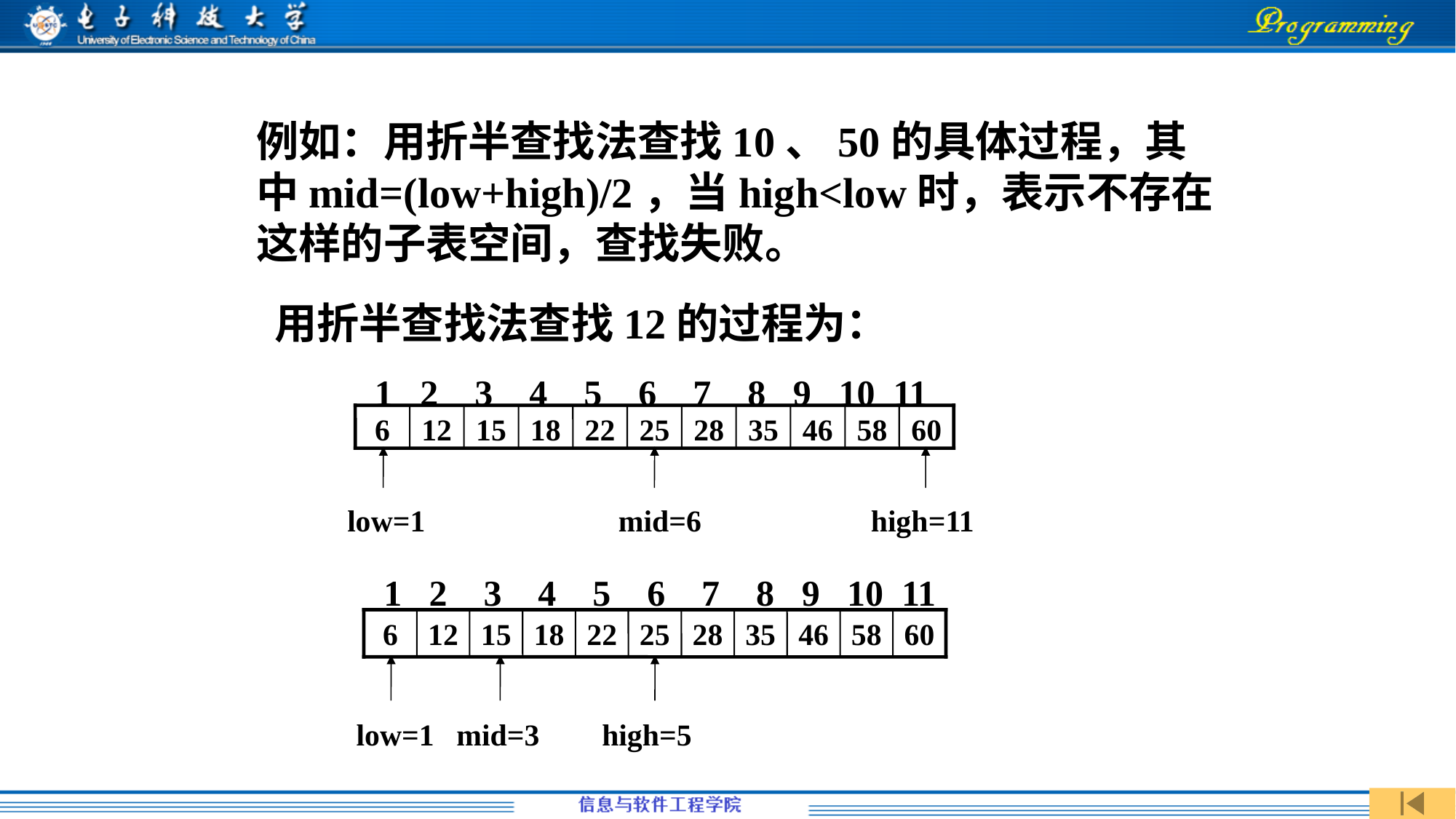

例如：用折半查找法查找10、50的具体过程，其中mid=(low+high)/2，当high<low时，表示不存在这样的子表空间，查找失败。
用折半查找法查找12的过程为：
   1   2    3    4    5    6    7    8   9   10  11
6

12

15

18

22

25

28

35

46

58

60

high=11
low=1
mid=6
   1   2    3    4    5    6    7    8   9   10  11
6

12

15

18

22

25

28

35

46

58

60

low=1
mid=3
high=5